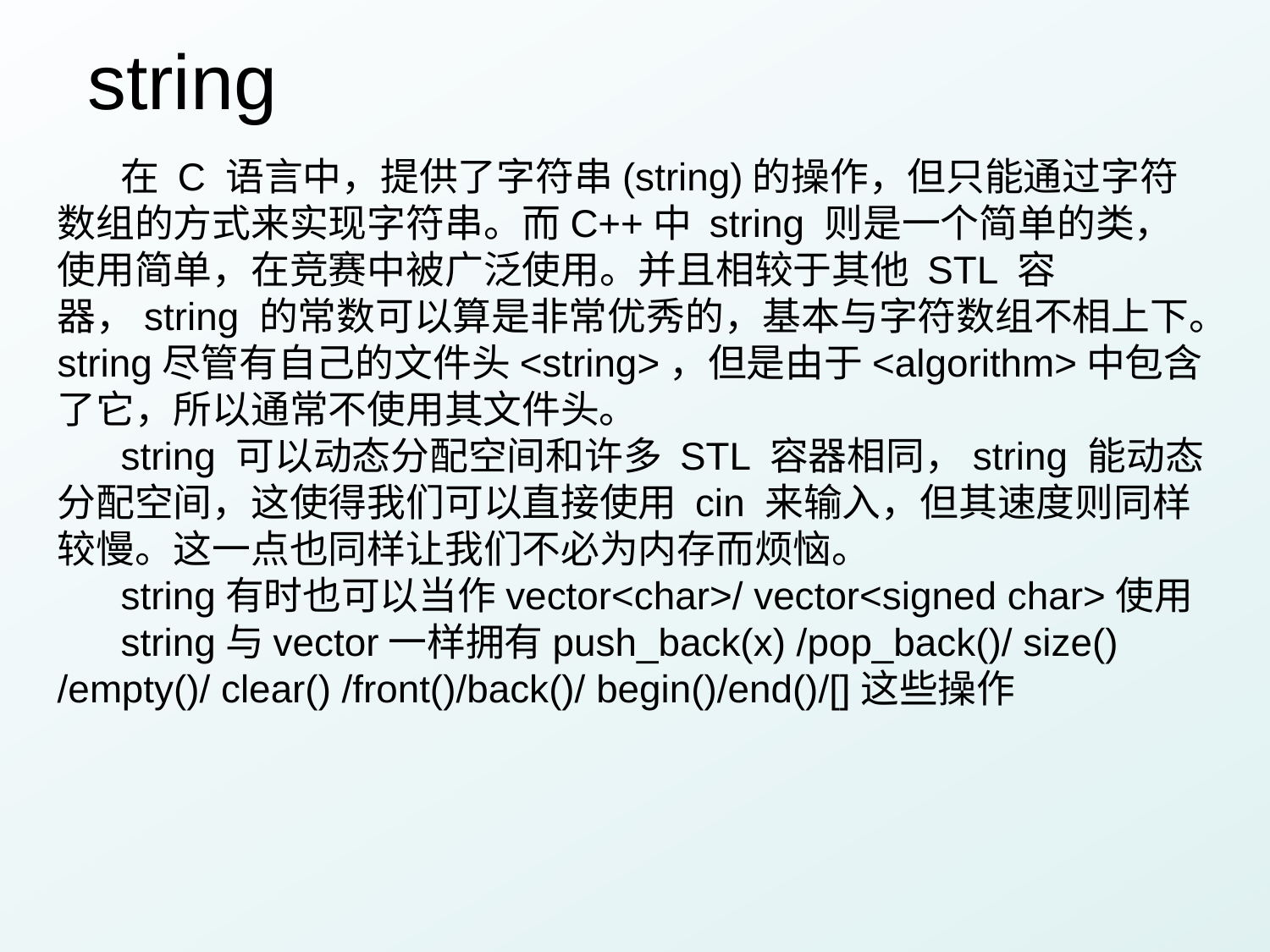

# string
在 C 语言中，提供了字符串(string)的操作，但只能通过字符数组的方式来实现字符串。而C++中 string 则是一个简单的类，使用简单，在竞赛中被广泛使用。并且相较于其他 STL 容器，string 的常数可以算是非常优秀的，基本与字符数组不相上下。string尽管有自己的文件头<string>，但是由于<algorithm>中包含了它，所以通常不使用其文件头。
string 可以动态分配空间和许多 STL 容器相同，string 能动态分配空间，这使得我们可以直接使用 cin 来输入，但其速度则同样较慢。这一点也同样让我们不必为内存而烦恼。
string有时也可以当作vector<char>/ vector<signed char>使用
string与vector一样拥有push_back(x) /pop_back()/ size() /empty()/ clear() /front()/back()/ begin()/end()/[]这些操作